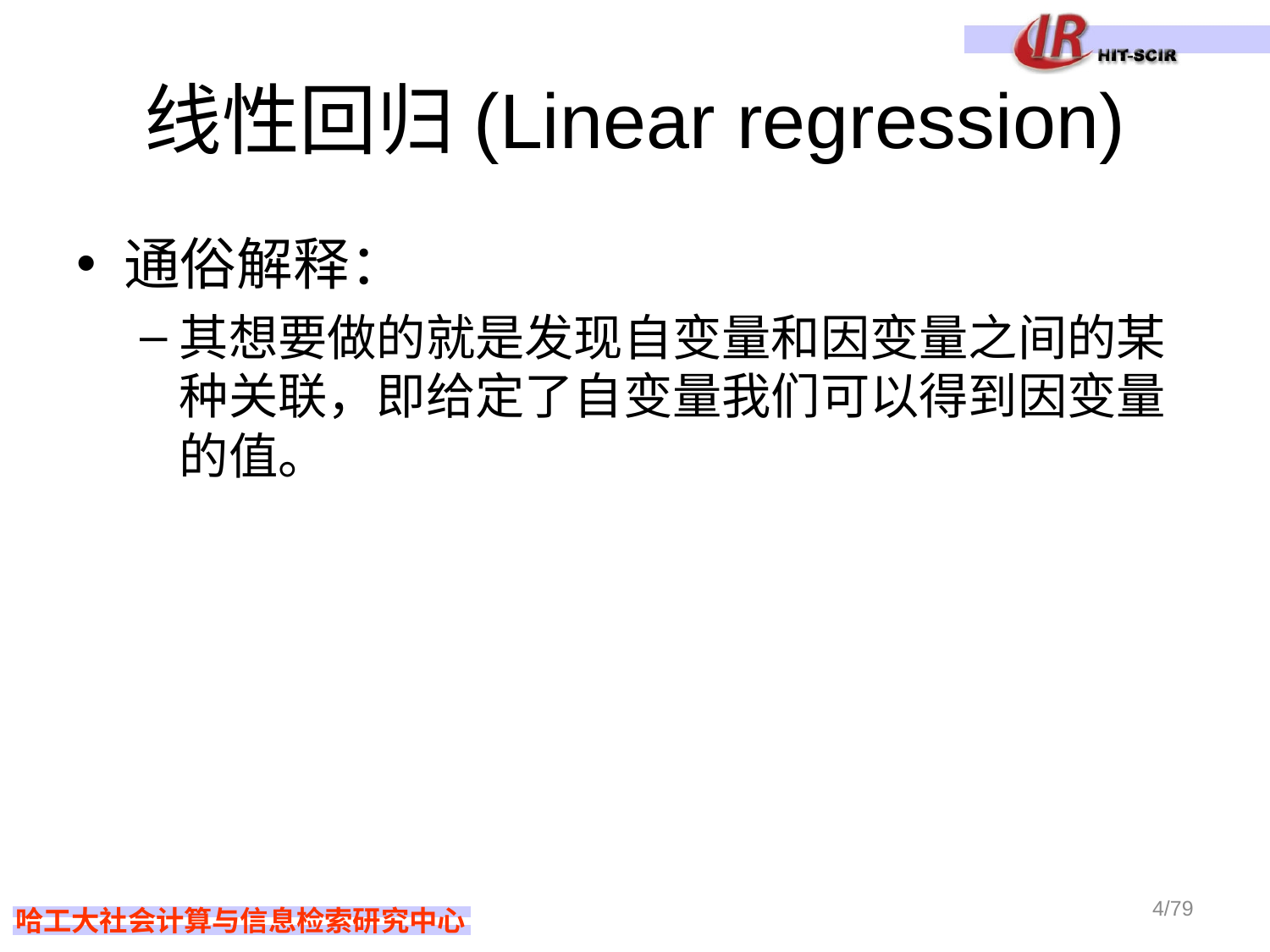

# 线性回归(Linear regression)
通俗解释：
其想要做的就是发现自变量和因变量之间的某种关联，即给定了自变量我们可以得到因变量的值。
4/79